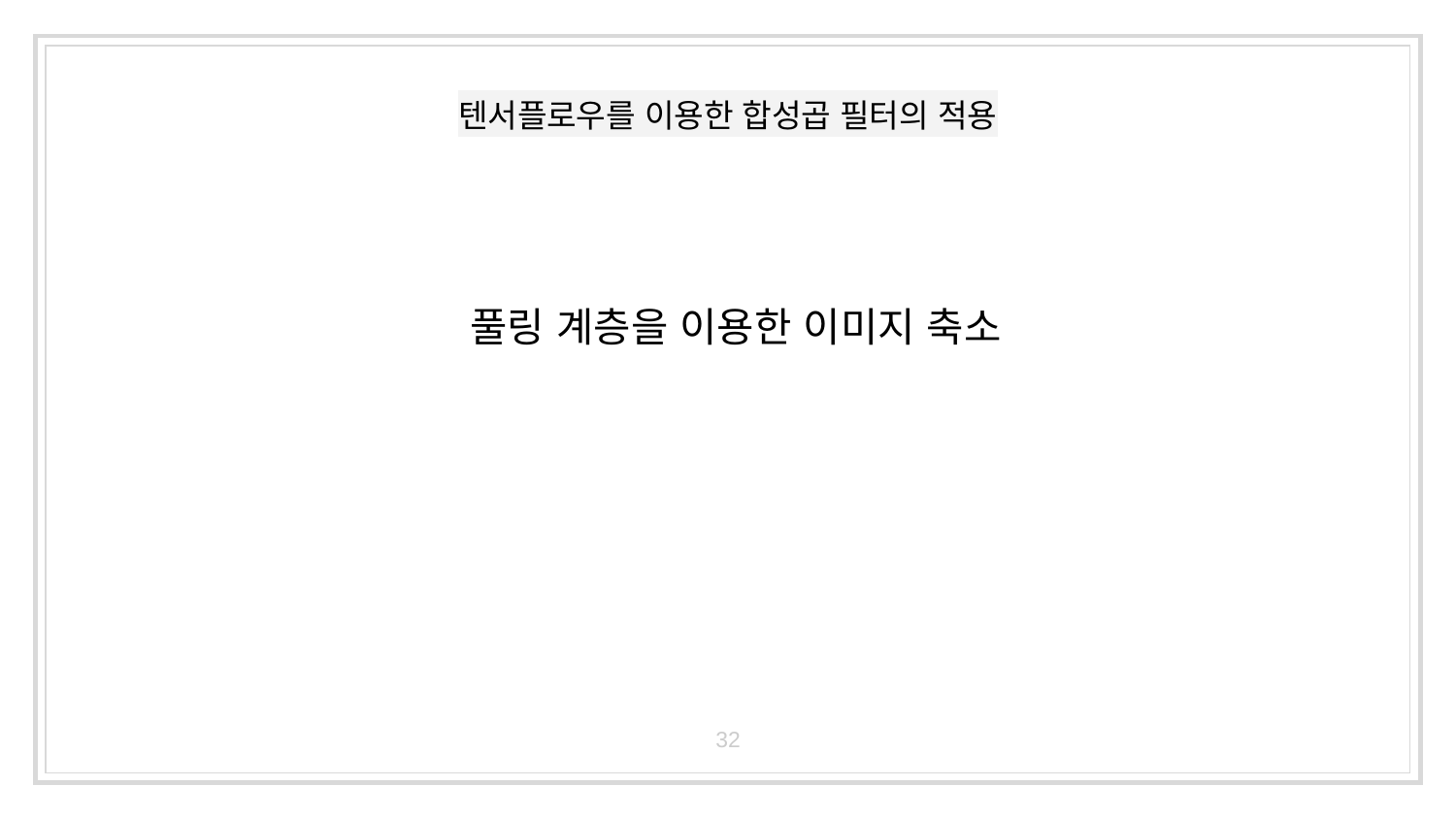

# 텐서플로우를 이용한 합성곱 필터의 적용

풀링 계층을 이용한 이미지 축소

32